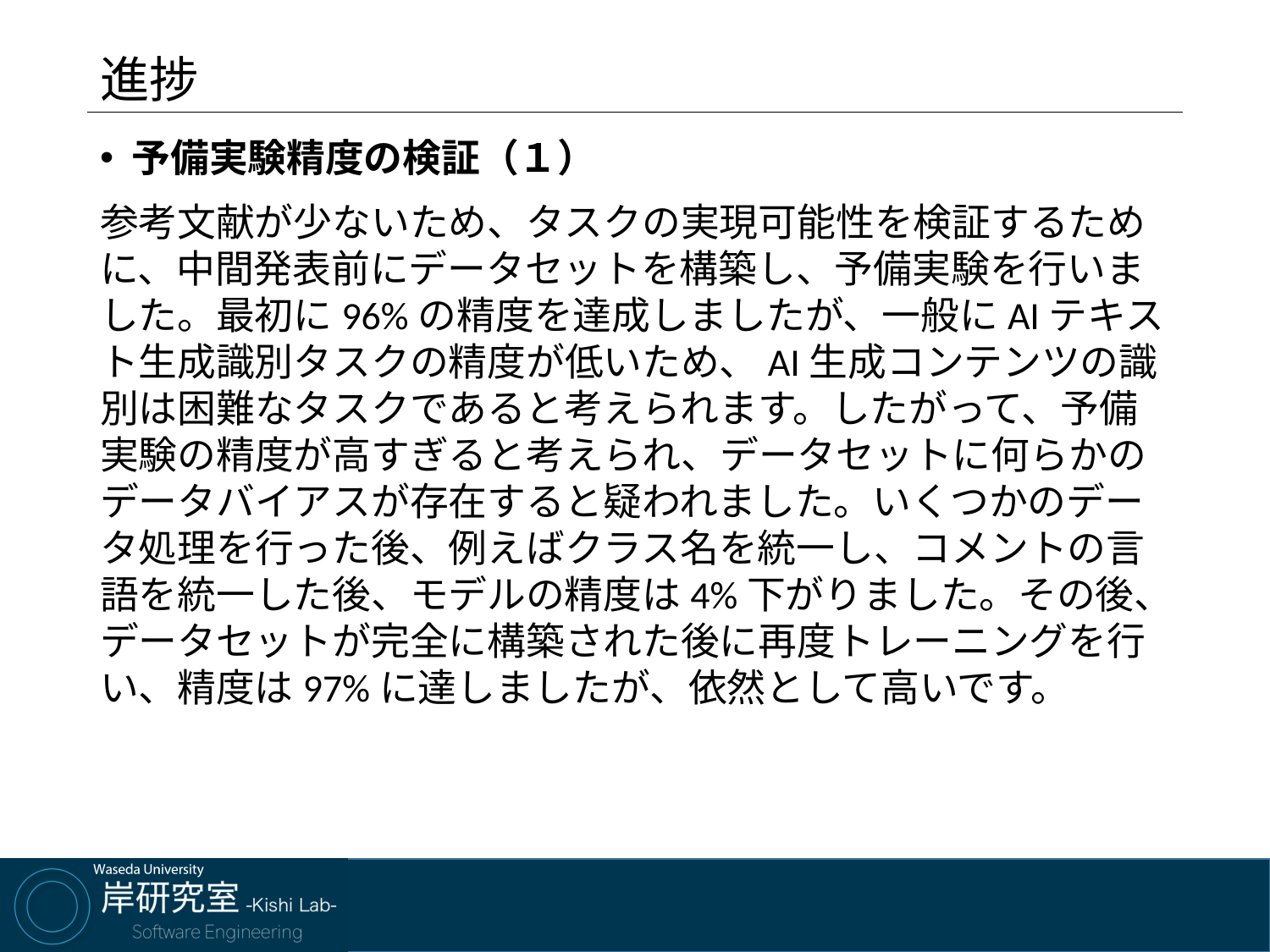

# 進捗
予備実験精度の検証（１）
参考文献が少ないため、タスクの実現可能性を検証するために、中間発表前にデータセットを構築し、予備実験を行いました。最初に96%の精度を達成しましたが、一般にAIテキスト生成識別タスクの精度が低いため、AI生成コンテンツの識別は困難なタスクであると考えられます。したがって、予備実験の精度が高すぎると考えられ、データセットに何らかのデータバイアスが存在すると疑われました。いくつかのデータ処理を行った後、例えばクラス名を統一し、コメントの言語を統一した後、モデルの精度は4%下がりました。その後、データセットが完全に構築された後に再度トレーニングを行い、精度は97%に達しましたが、依然として高いです。
25